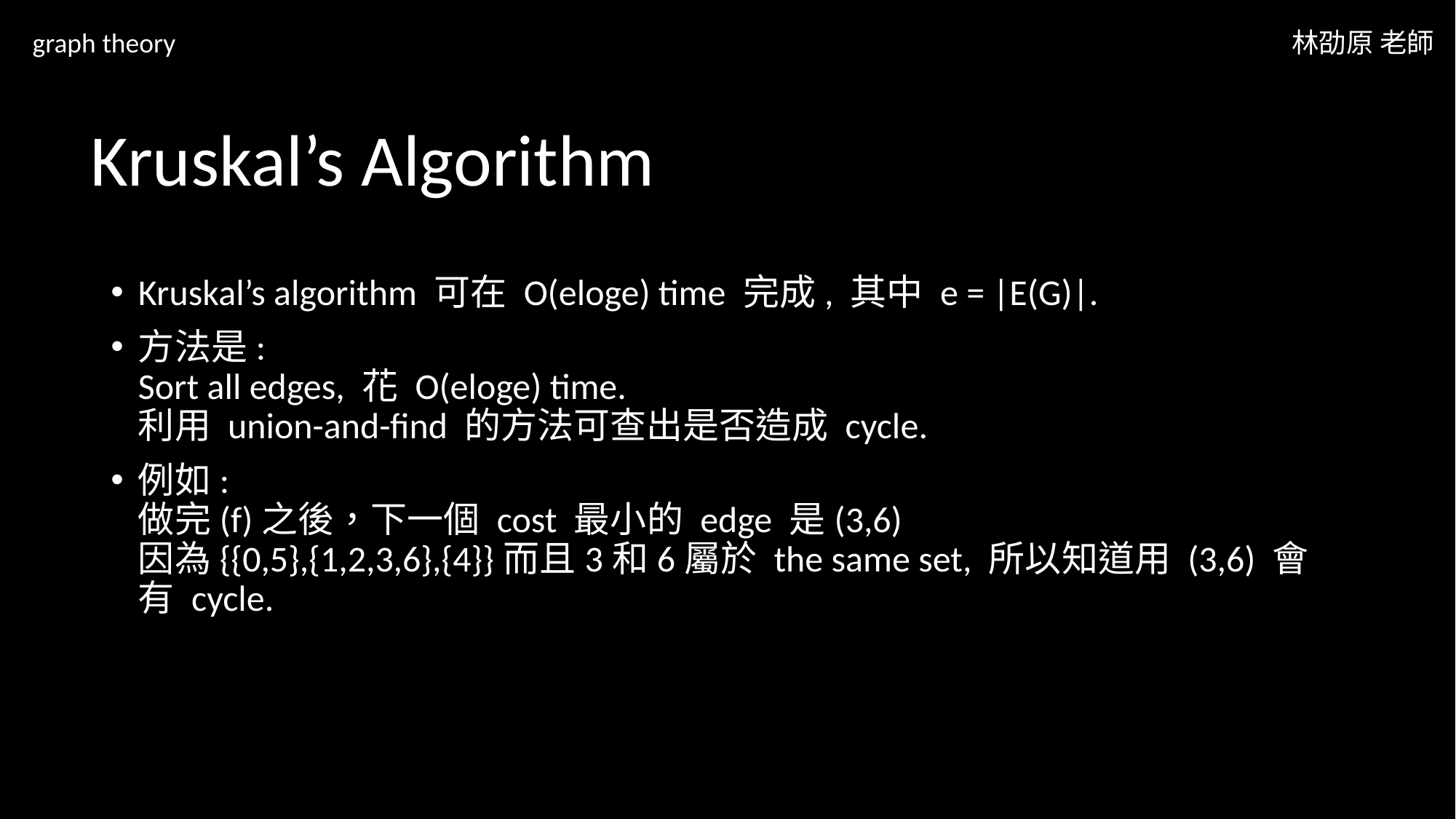

graph theory
林劭原 老師
# Kruskal’s Algorithm
Kruskal’s algorithm 可在 O(eloge) time 完成, 其中 e = |E(G)|.
方法是:
Sort all edges, 花 O(eloge) time.
利用 union-and-find 的方法可查出是否造成 cycle.
例如:
做完(f)之後，下一個 cost 最小的 edge 是(3,6)
因為{{0,5},{1,2,3,6},{4}}而且3和6屬於 the same set, 所以知道用 (3,6) 會有 cycle.